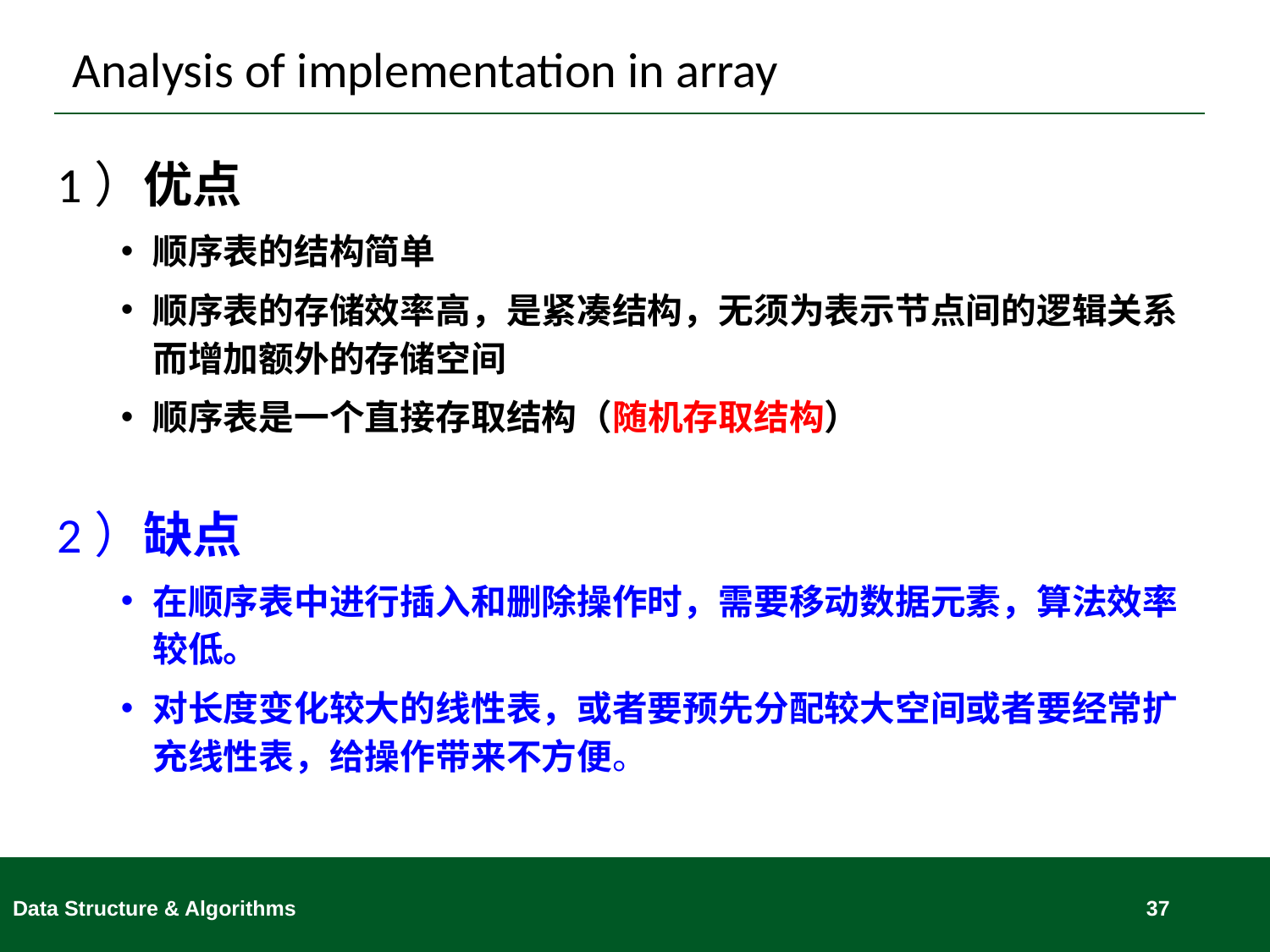

# Analysis of implementation in array
1）优点
顺序表的结构简单
顺序表的存储效率高，是紧凑结构，无须为表示节点间的逻辑关系而增加额外的存储空间
顺序表是一个直接存取结构（随机存取结构）

2）缺点
在顺序表中进行插入和删除操作时，需要移动数据元素，算法效率较低。
对长度变化较大的线性表，或者要预先分配较大空间或者要经常扩充线性表，给操作带来不方便。
Data Structure & Algorithms
37